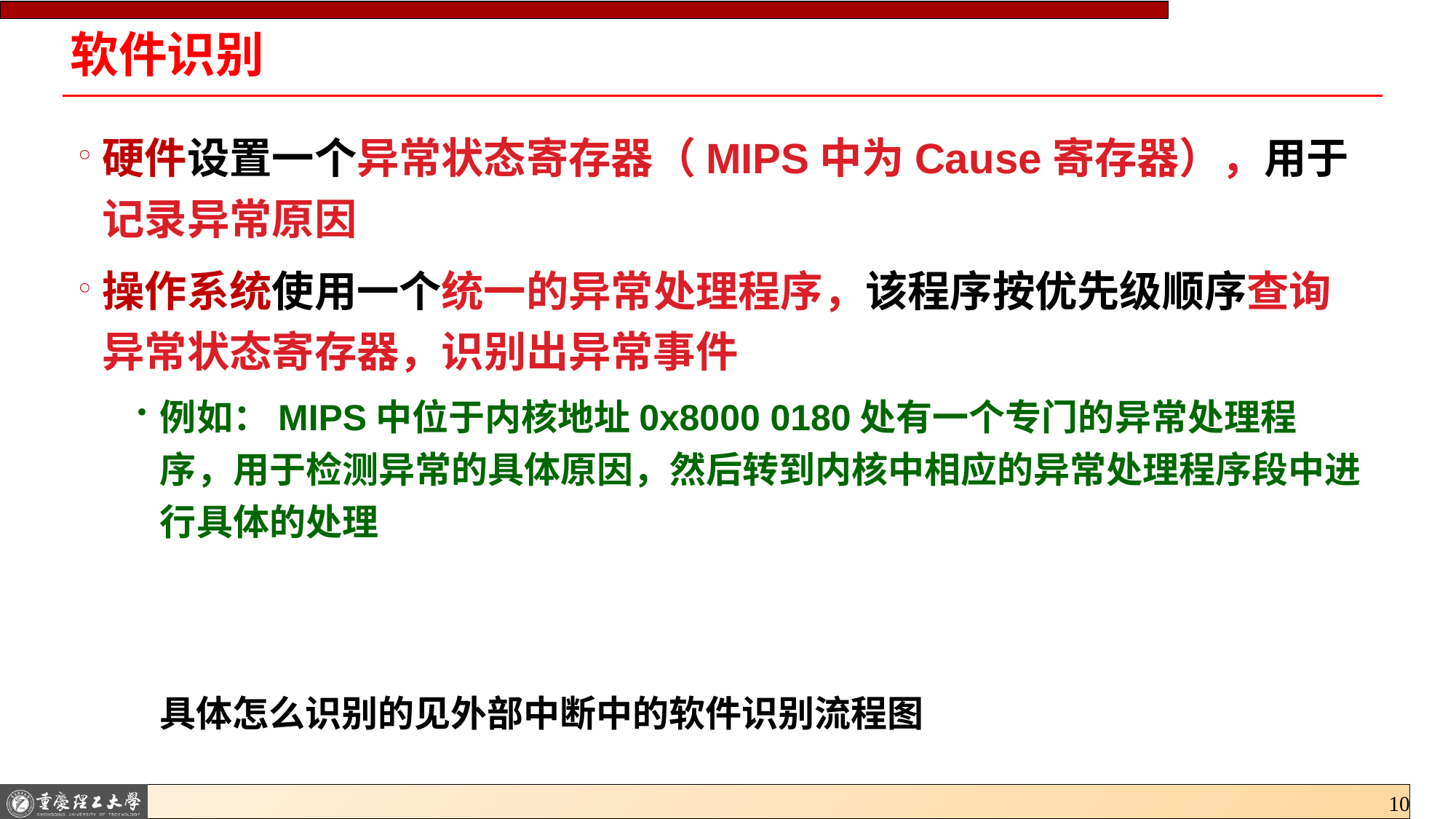

# 软件识别
硬件设置一个异常状态寄存器（MIPS中为Cause寄存器），用于记录异常原因
操作系统使用一个统一的异常处理程序，该程序按优先级顺序查询异常状态寄存器，识别出异常事件
例如：MIPS中位于内核地址0x8000 0180处有一个专门的异常处理程序，用于检测异常的具体原因，然后转到内核中相应的异常处理程序段中进行具体的处理
具体怎么识别的见外部中断中的软件识别流程图